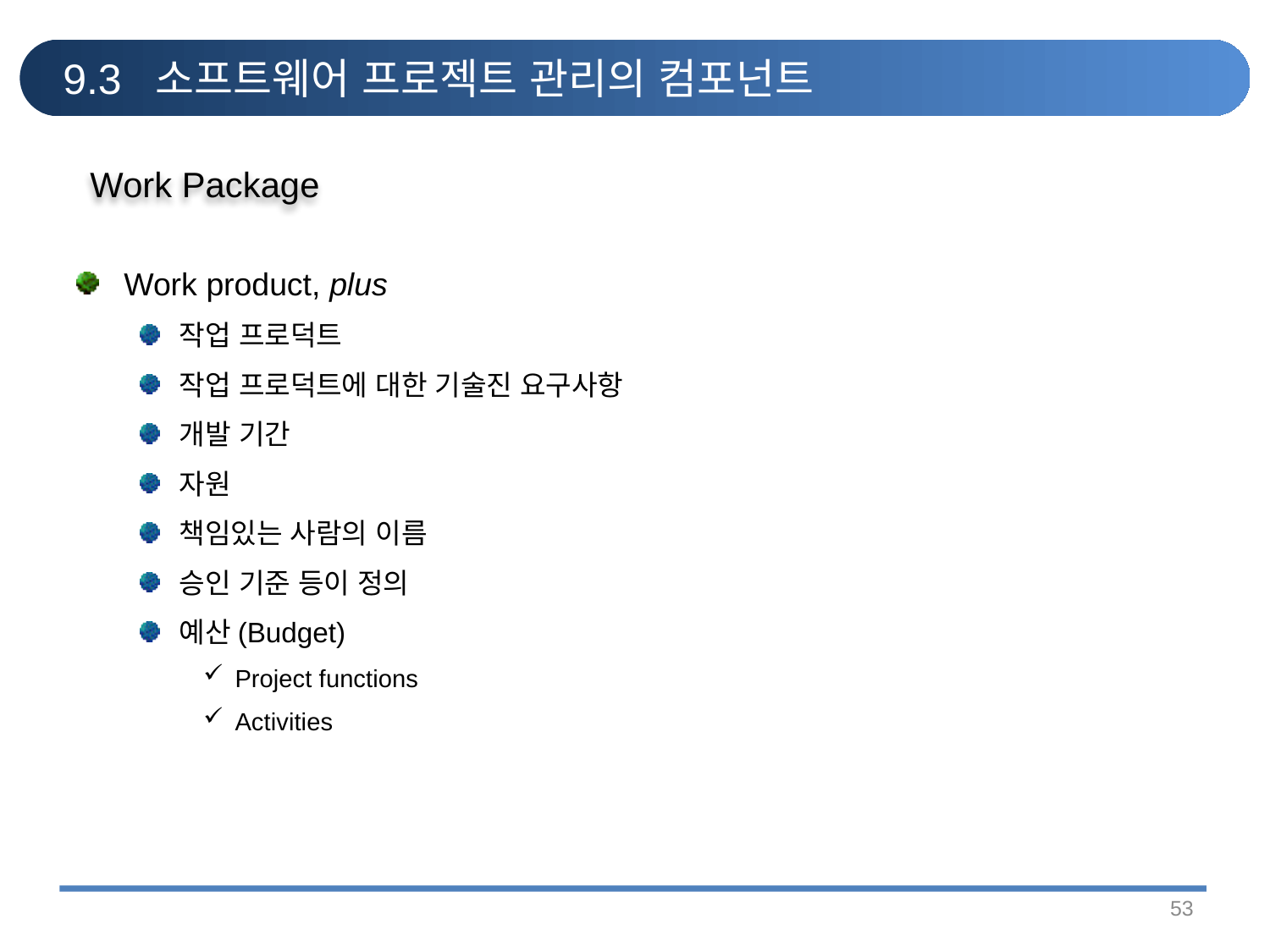

# 9.3  소프트웨어 프로젝트 관리의 컴포넌트
Work Package
Work product, plus
작업 프로덕트
작업 프로덕트에 대한 기술진 요구사항
개발 기간
자원
책임있는 사람의 이름
승인 기준 등이 정의
예산(Budget)
Project functions
Activities
53